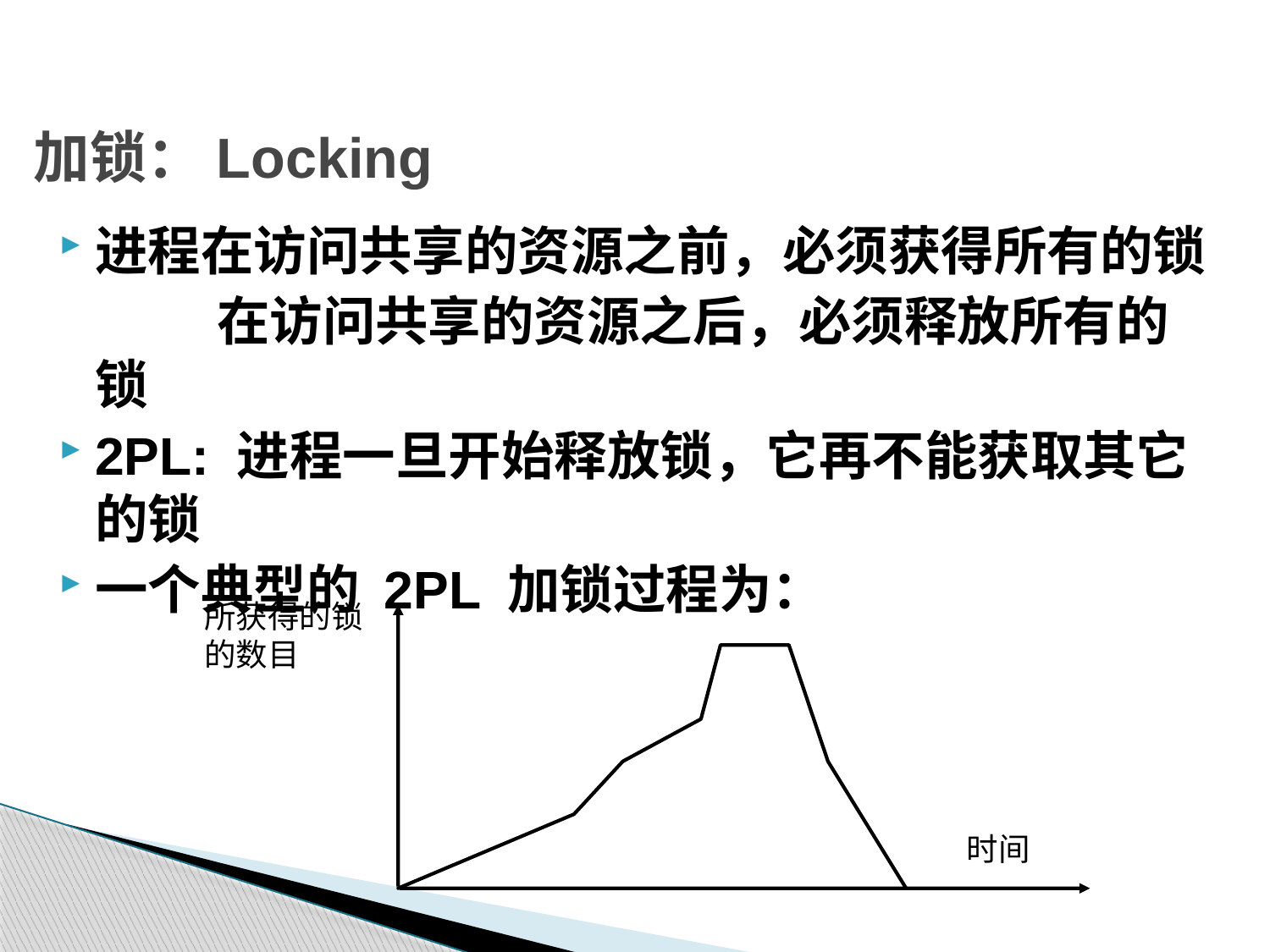

# 加锁：Locking
进程在访问共享的资源之前，必须获得所有的锁
            在访问共享的资源之后，必须释放所有的锁
2PL: 进程一旦开始释放锁，它再不能获取其它的锁
一个典型的 2PL 加锁过程为：
所获得的锁
的数目

时间